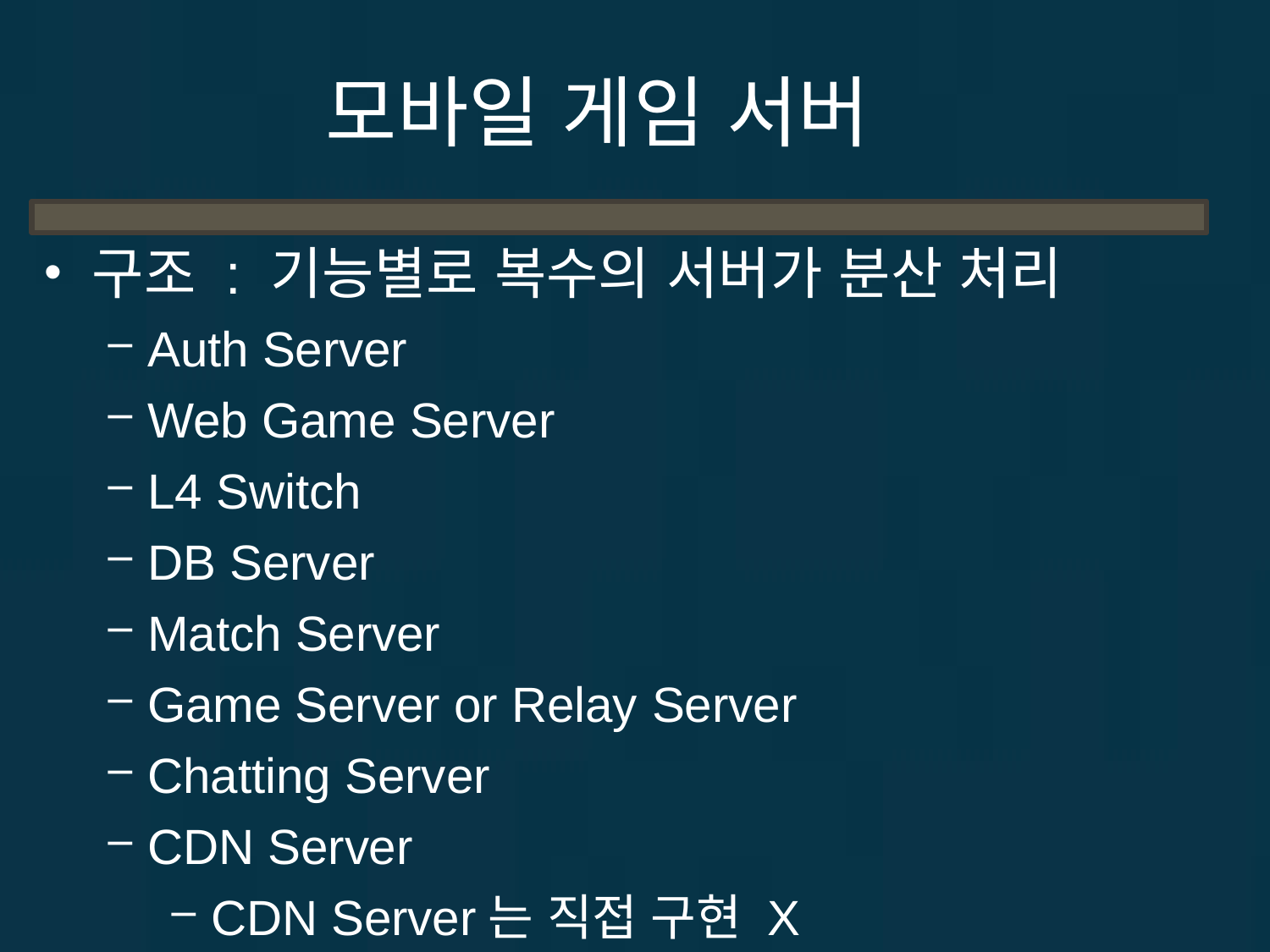

# 모바일 게임 서버

구조 : 기능별로 복수의 서버가 분산 처리
Auth Server
Web Game Server
L4 Switch
DB Server
Match Server
Game Server or Relay Server
Chatting Server
CDN Server
CDN Server는 직접 구현 X